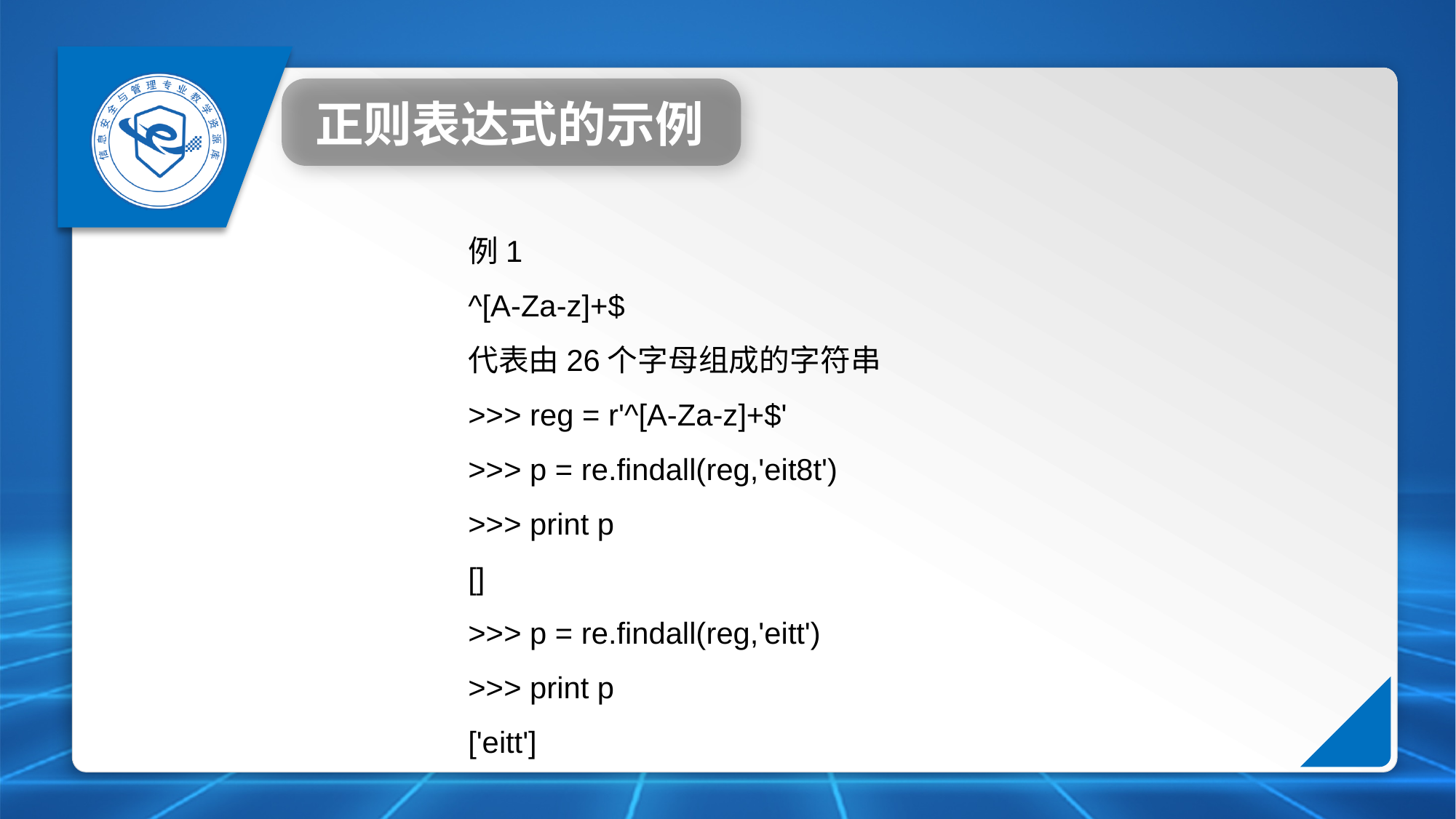

正则表达式的示例
例1
^[A-Za-z]+$
代表由26个字母组成的字符串
>>> reg = r'^[A-Za-z]+$'
>>> p = re.findall(reg,'eit8t')
>>> print p
[]
>>> p = re.findall(reg,'eitt')
>>> print p
['eitt']